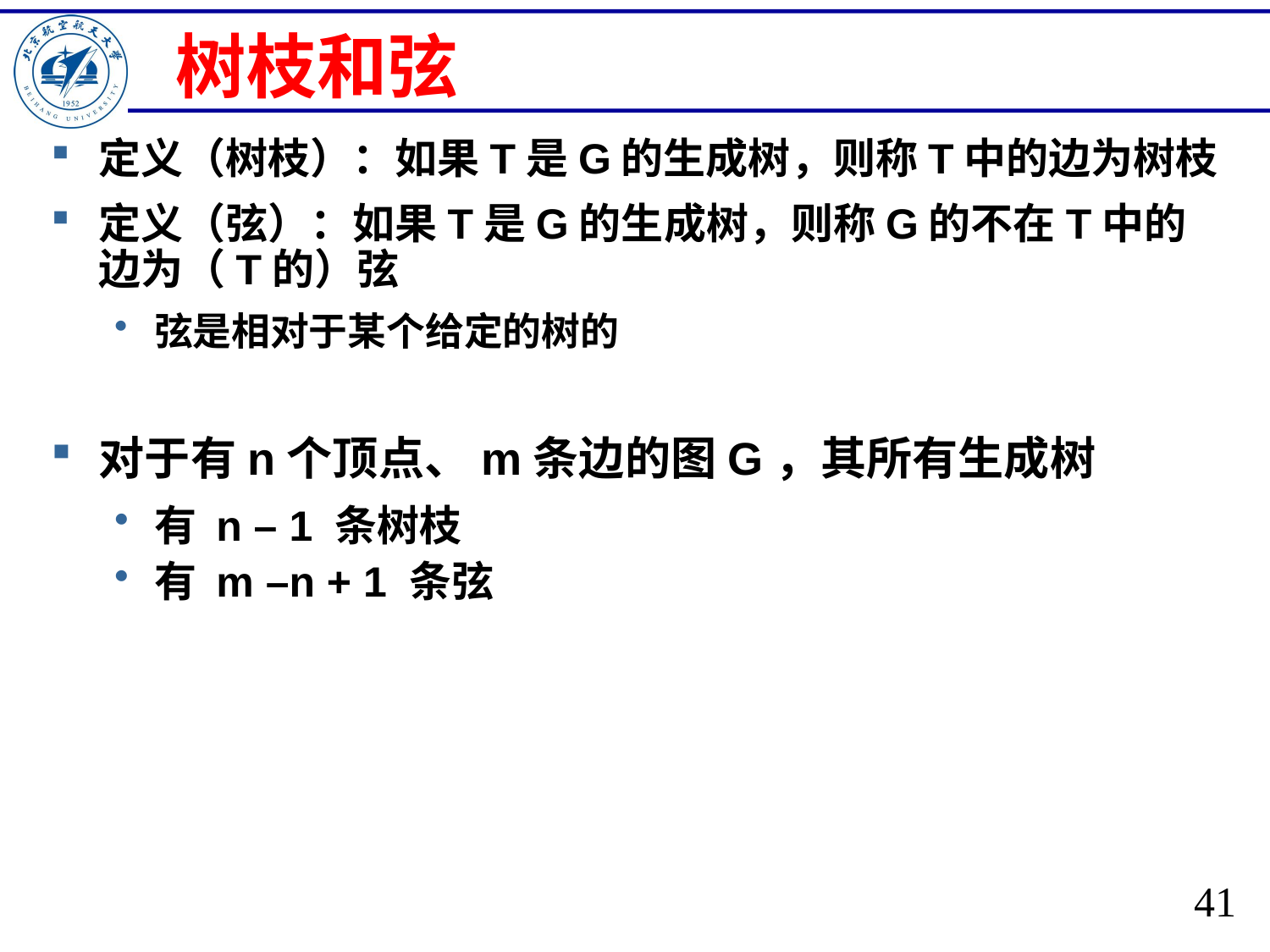

# 树枝和弦
定义（树枝）：如果T是G的生成树，则称T中的边为树枝
定义（弦）：如果T是G的生成树，则称G的不在T中的边为（T的）弦
弦是相对于某个给定的树的

对于有n个顶点、m条边的图G，其所有生成树
有 n – 1 条树枝
有 m –n + 1 条弦